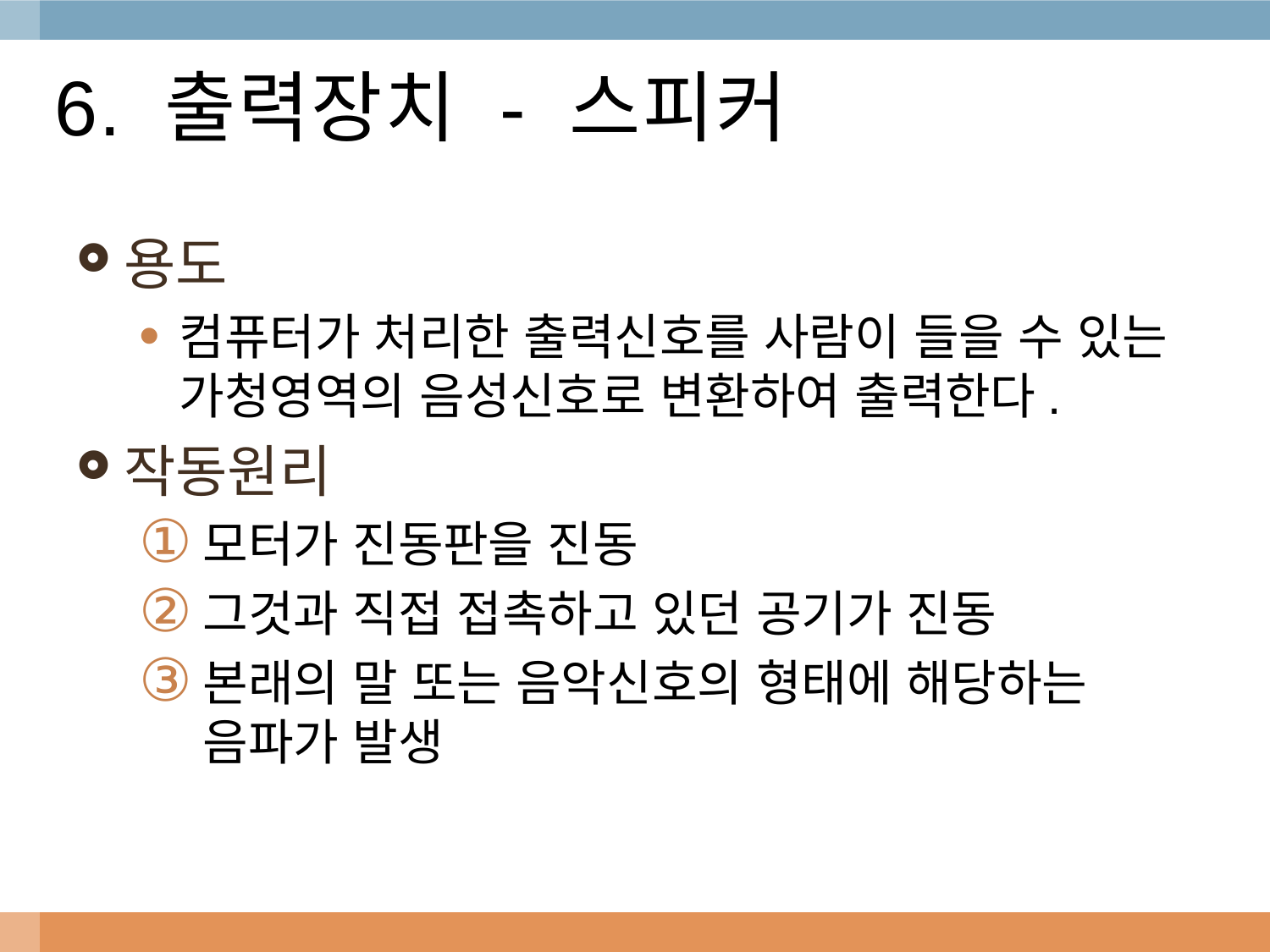

# 6. 출력장치 - 스피커
용도
컴퓨터가 처리한 출력신호를 사람이 들을 수 있는 가청영역의 음성신호로 변환하여 출력한다.
작동원리
모터가 진동판을 진동
그것과 직접 접촉하고 있던 공기가 진동
본래의 말 또는 음악신호의 형태에 해당하는 음파가 발생